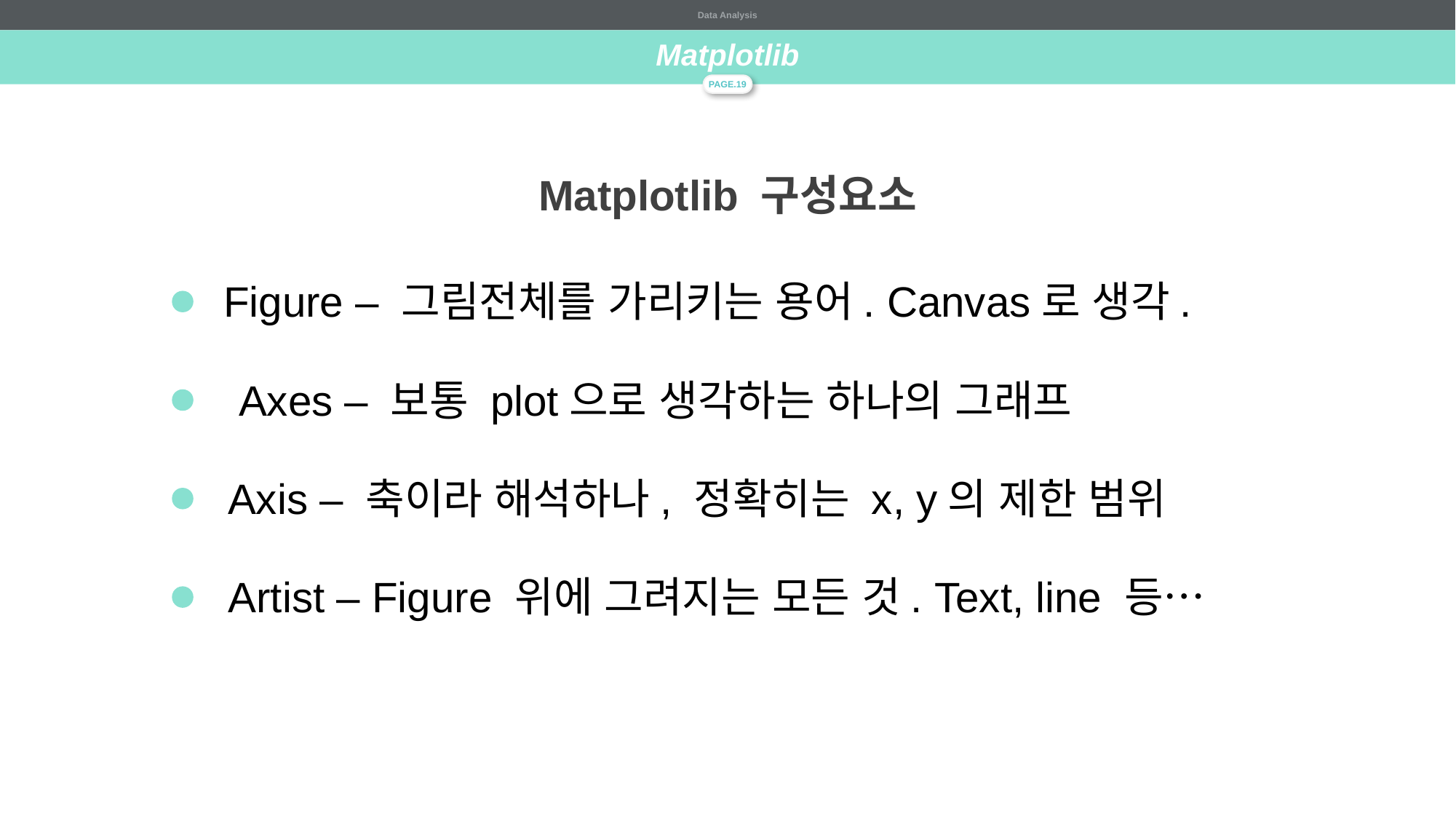

Data Analysis
Matplotlib
PAGE.19
Matplotlib 구성요소
Figure – 그림전체를 가리키는 용어. Canvas로 생각.

Axes – 보통 plot으로 생각하는 하나의 그래프

Axis – 축이라 해석하나, 정확히는 x, y의 제한 범위

Artist – Figure 위에 그려지는 모든 것. Text, line 등…